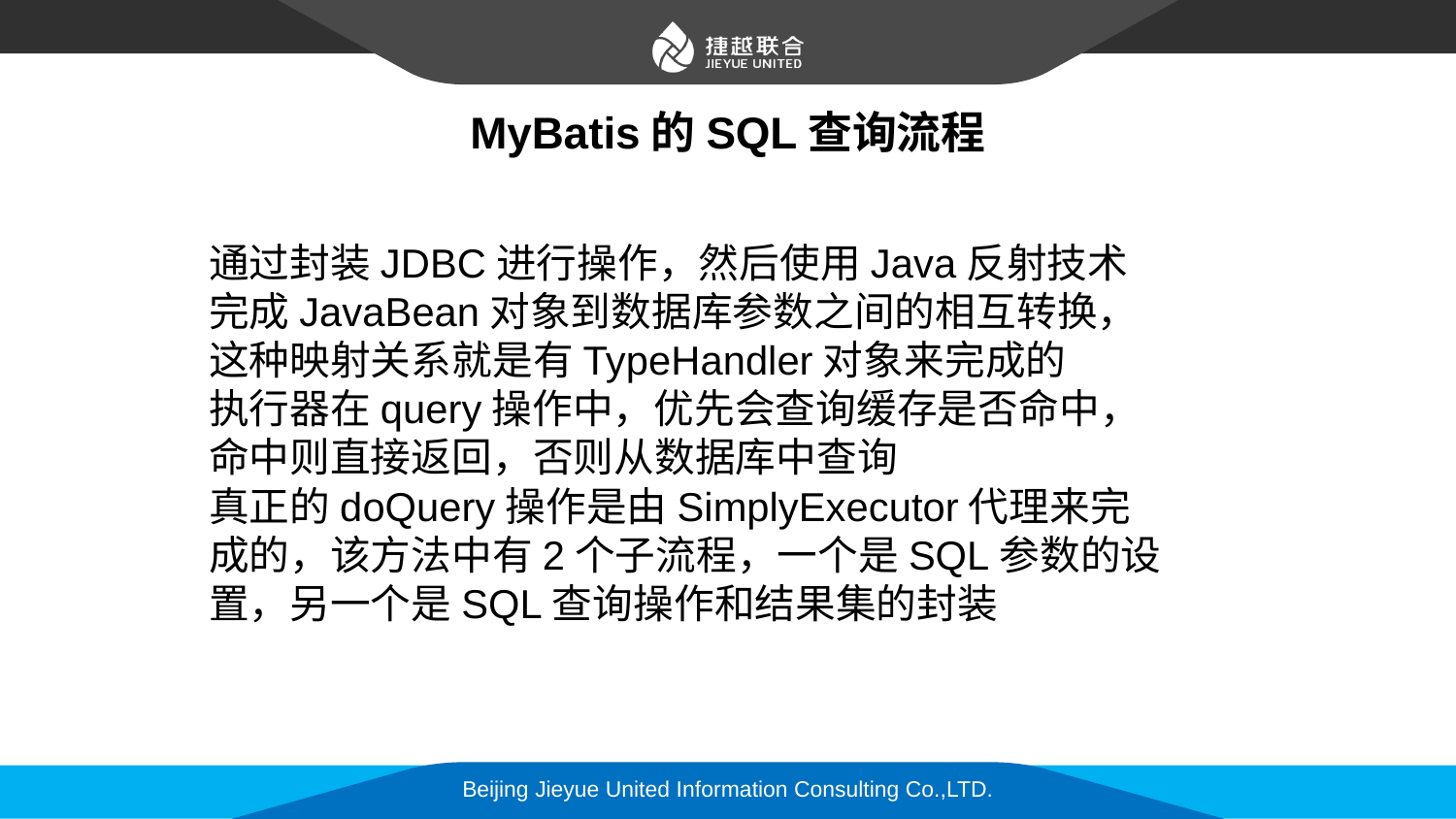

# MyBatis的SQL查询流程
通过封装JDBC进行操作，然后使用Java反射技术完成JavaBean对象到数据库参数之间的相互转换，这种映射关系就是有TypeHandler对象来完成的
执行器在query操作中，优先会查询缓存是否命中，命中则直接返回，否则从数据库中查询
真正的doQuery操作是由SimplyExecutor代理来完成的，该方法中有2个子流程，一个是SQL参数的设置，另一个是SQL查询操作和结果集的封装